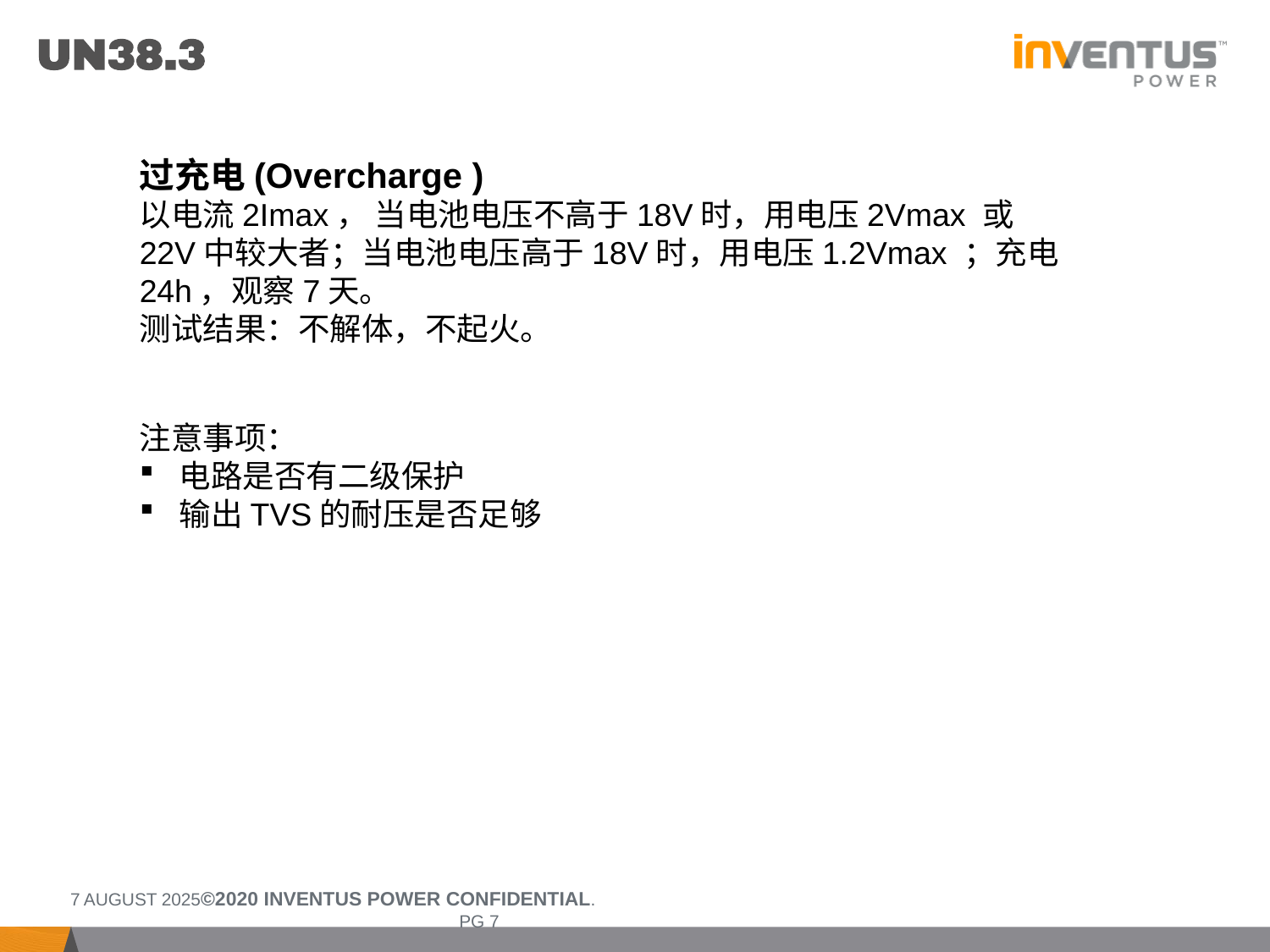

# UN38.3
过充电(Overcharge )
以电流2Imax， 当电池电压不高于18V时，用电压2Vmax 或22V中较大者；当电池电压高于18V时，用电压1.2Vmax ；充电24h，观察7天。
测试结果：不解体，不起火。

注意事项：
电路是否有二级保护
输出TVS的耐压是否足够